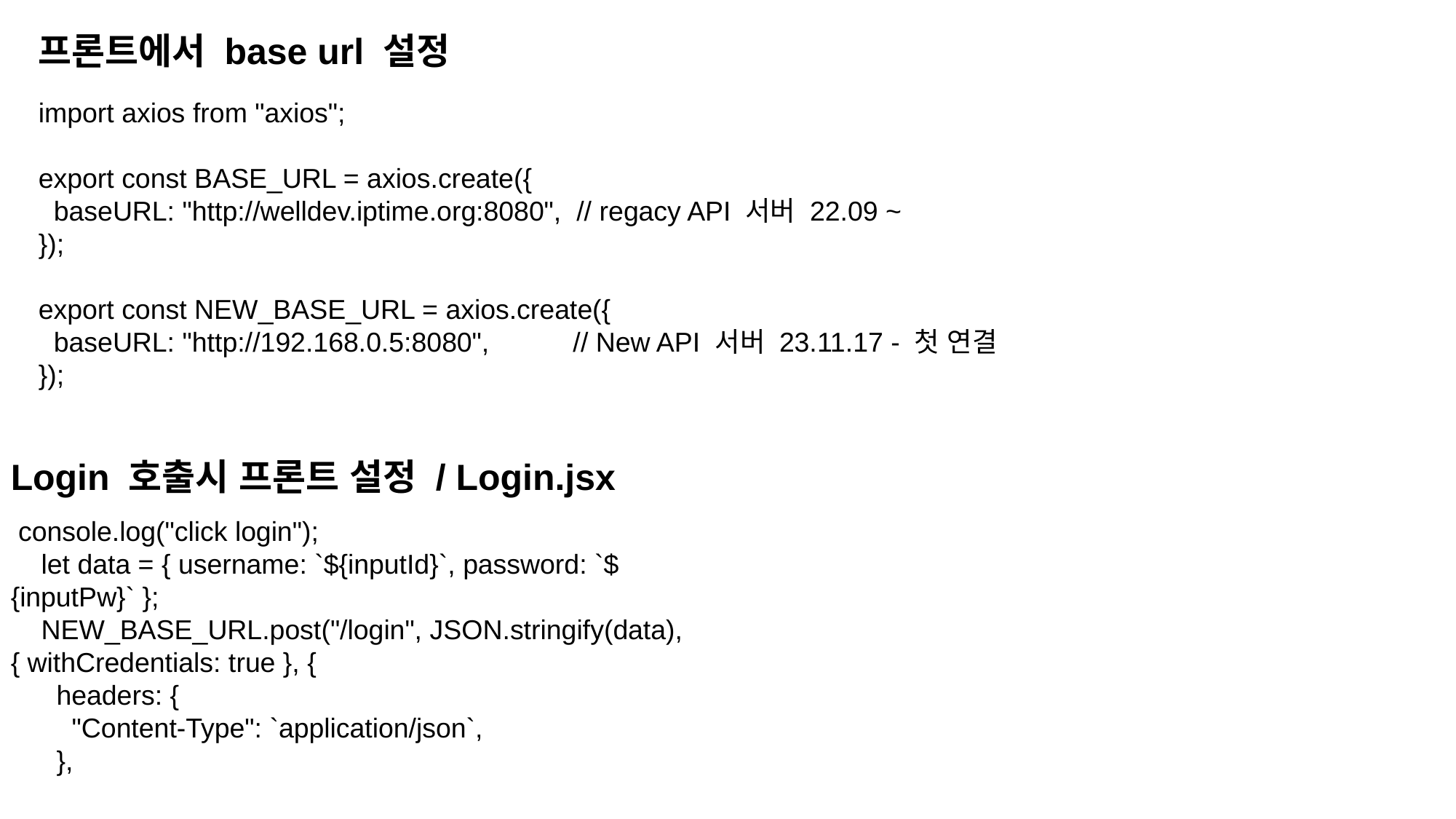

프론트에서 base url 설정
import axios from "axios";

export const BASE_URL = axios.create({
  baseURL: "http://welldev.iptime.org:8080",  // regacy API 서버 22.09 ~
});

export const NEW_BASE_URL = axios.create({
  baseURL: "http://192.168.0.5:8080",           // New API 서버 23.11.17 - 첫 연결
});
Login 호출시 프론트 설정 / Login.jsx
 console.log("click login");
    let data = { username: `${inputId}`, password: `${inputPw}` };
    NEW_BASE_URL.post("/login", JSON.stringify(data), { withCredentials: true }, {
      headers: {
        "Content-Type": `application/json`,
      },